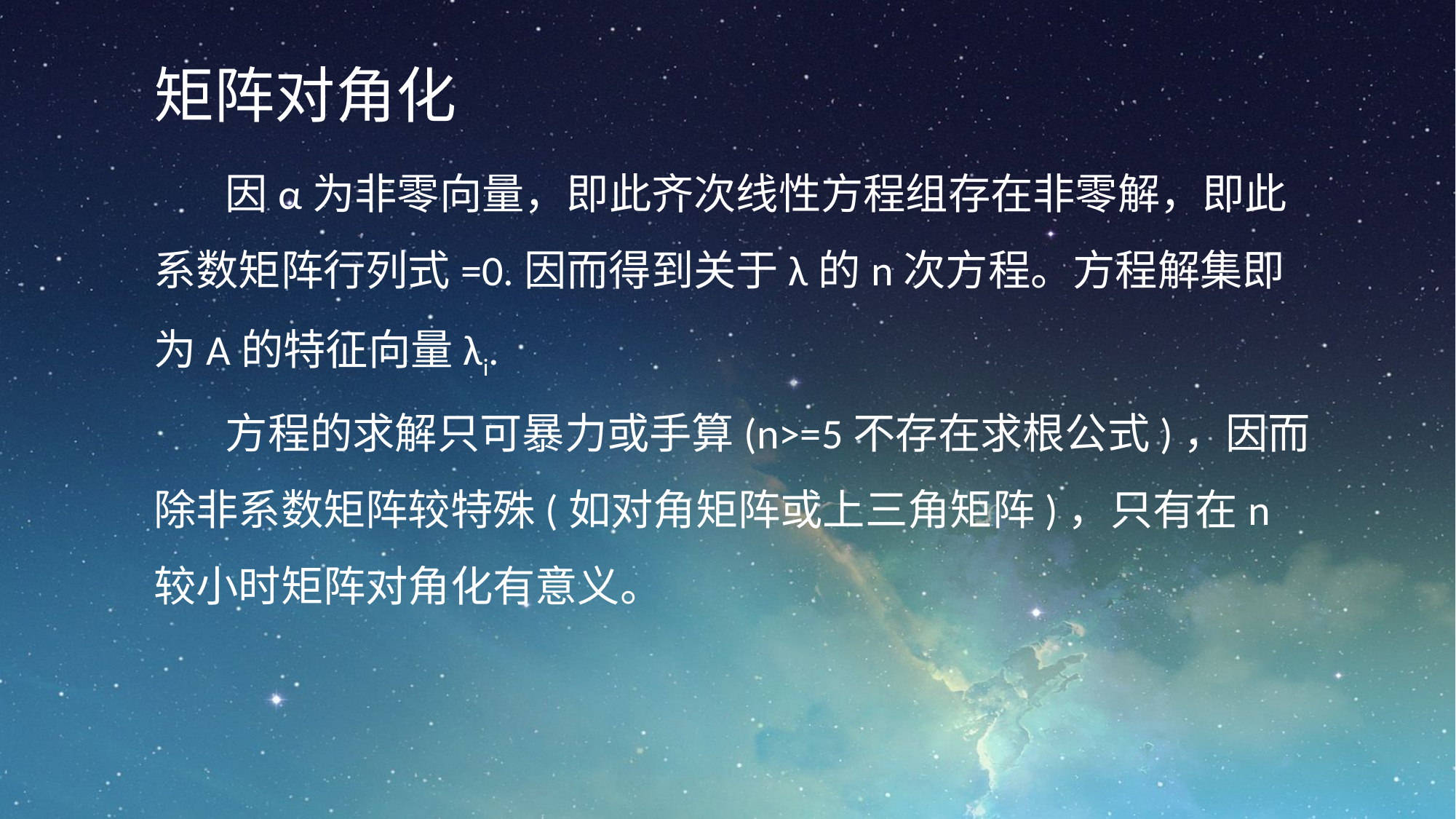

矩阵对角化
因α为非零向量，即此齐次线性方程组存在非零解，即此系数矩阵行列式=0.因而得到关于λ的n次方程。方程解集即为A的特征向量λi.
方程的求解只可暴力或手算(n>=5不存在求根公式)，因而除非系数矩阵较特殊(如对角矩阵或上三角矩阵)，只有在n较小时矩阵对角化有意义。